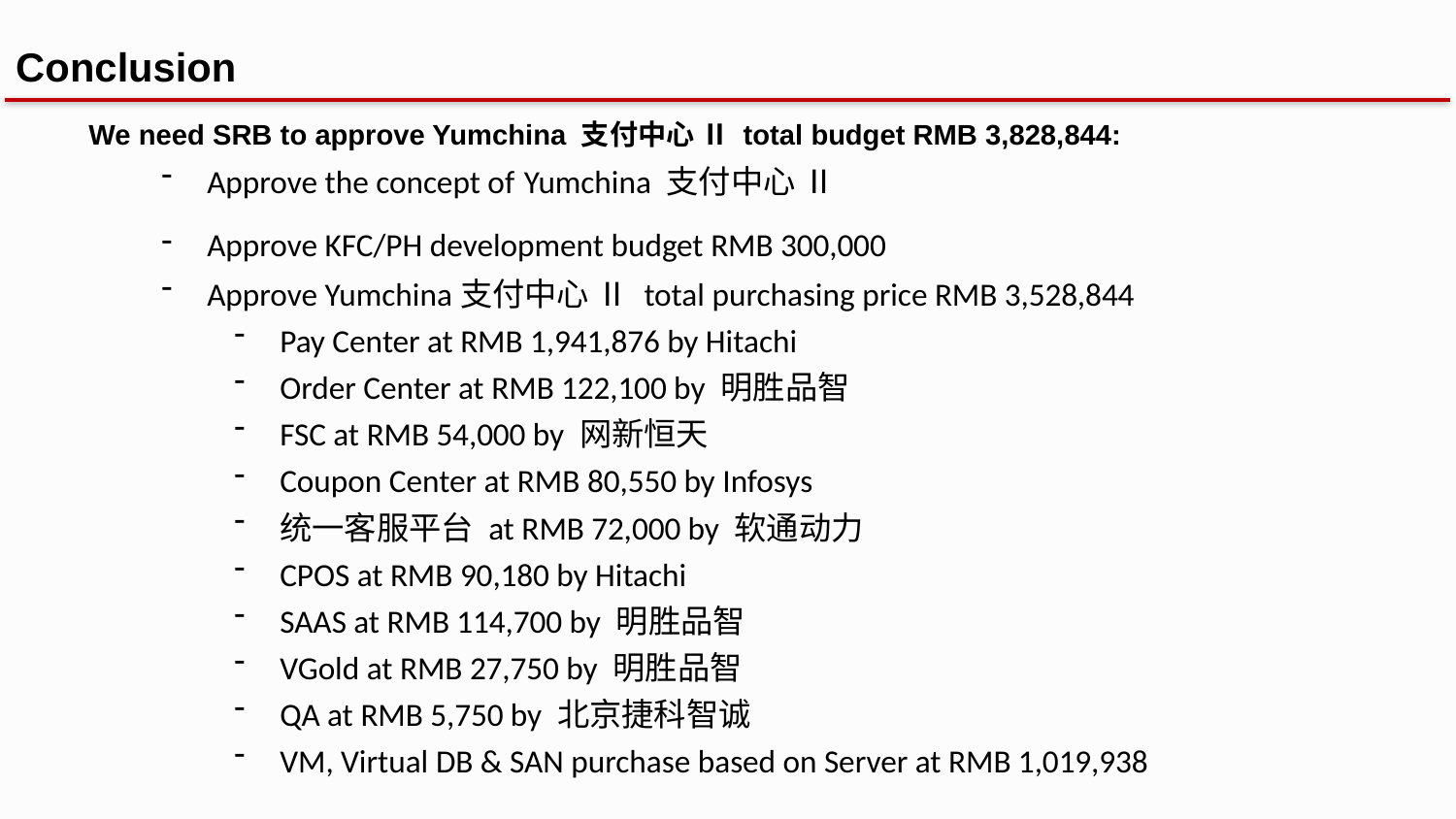

Conclusion
We need SRB to approve Yumchina 支付中心 Ⅱ total budget RMB 3,828,844:
Approve the concept of Yumchina 支付中心 Ⅱ
Approve KFC/PH development budget RMB 300,000
Approve Yumchina支付中心 Ⅱ total purchasing price RMB 3,528,844
Pay Center at RMB 1,941,876 by Hitachi
Order Center at RMB 122,100 by 明胜品智
FSC at RMB 54,000 by 网新恒天
Coupon Center at RMB 80,550 by Infosys
统一客服平台 at RMB 72,000 by 软通动力
CPOS at RMB 90,180 by Hitachi
SAAS at RMB 114,700 by 明胜品智
VGold at RMB 27,750 by 明胜品智
QA at RMB 5,750 by 北京捷科智诚
VM, Virtual DB & SAN purchase based on Server at RMB 1,019,938